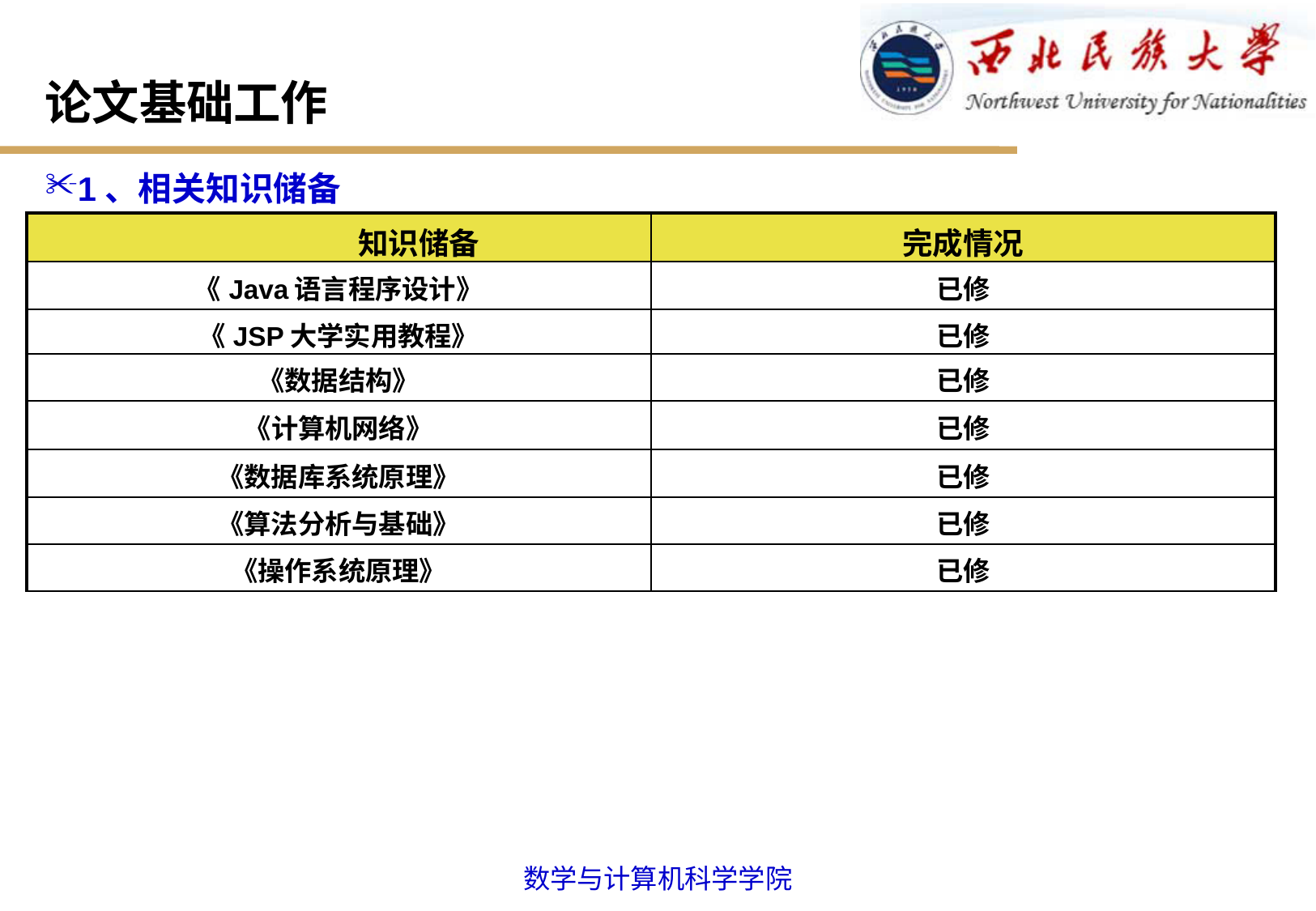

# 论文基础工作
1、相关知识储备
| 知识储备 | 完成情况 |
| --- | --- |
| 《Java语言程序设计》 | 已修 |
| 《JSP大学实用教程》 | 已修 |
| 《数据结构》 | 已修 |
| 《计算机网络》 | 已修 |
| 《数据库系统原理》 | 已修 |
| 《算法分析与基础》 | 已修 |
| 《操作系统原理》 | 已修 |